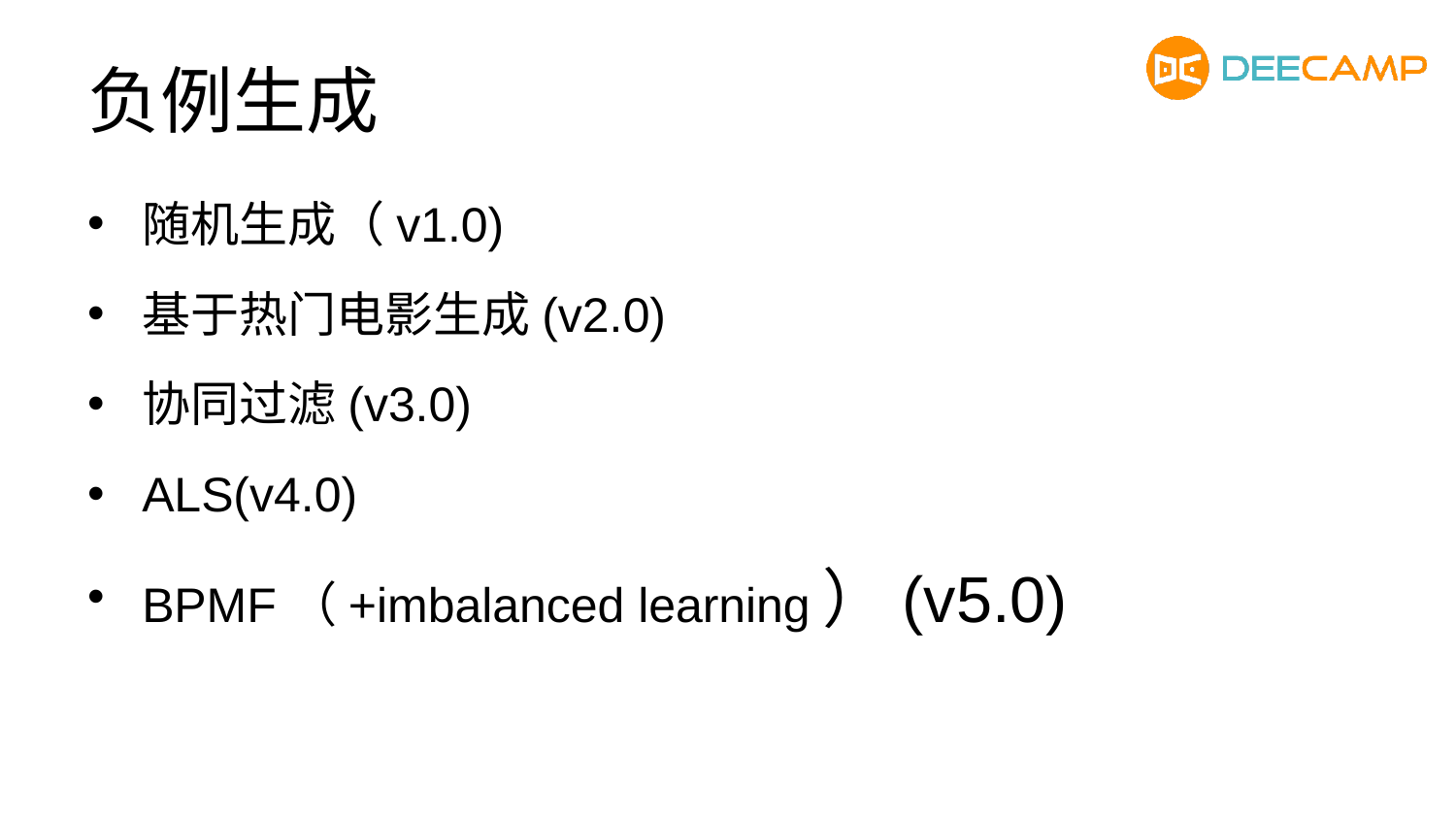

# 负例生成
随机生成（v1.0)
基于热门电影生成(v2.0)
协同过滤(v3.0)
ALS(v4.0)
BPMF（+imbalanced learning）(v5.0)